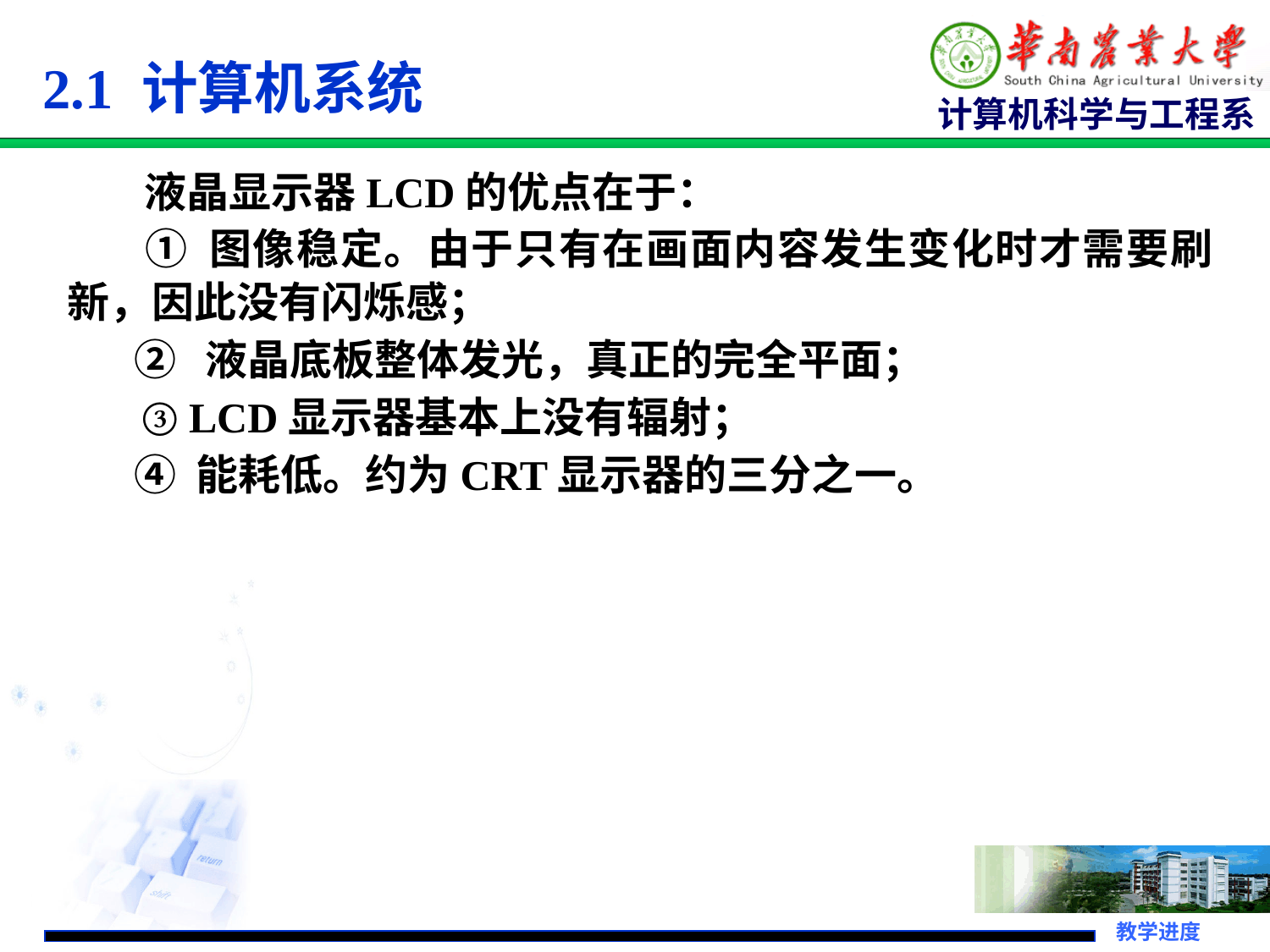

2.1 计算机系统
       液晶显示器LCD的优点在于：
       ① 图像稳定。由于只有在画面内容发生变化时才需要刷新，因此没有闪烁感；
       ②  液晶底板整体发光，真正的完全平面；
       ③ LCD显示器基本上没有辐射；
       ④ 能耗低。约为CRT显示器的三分之一。